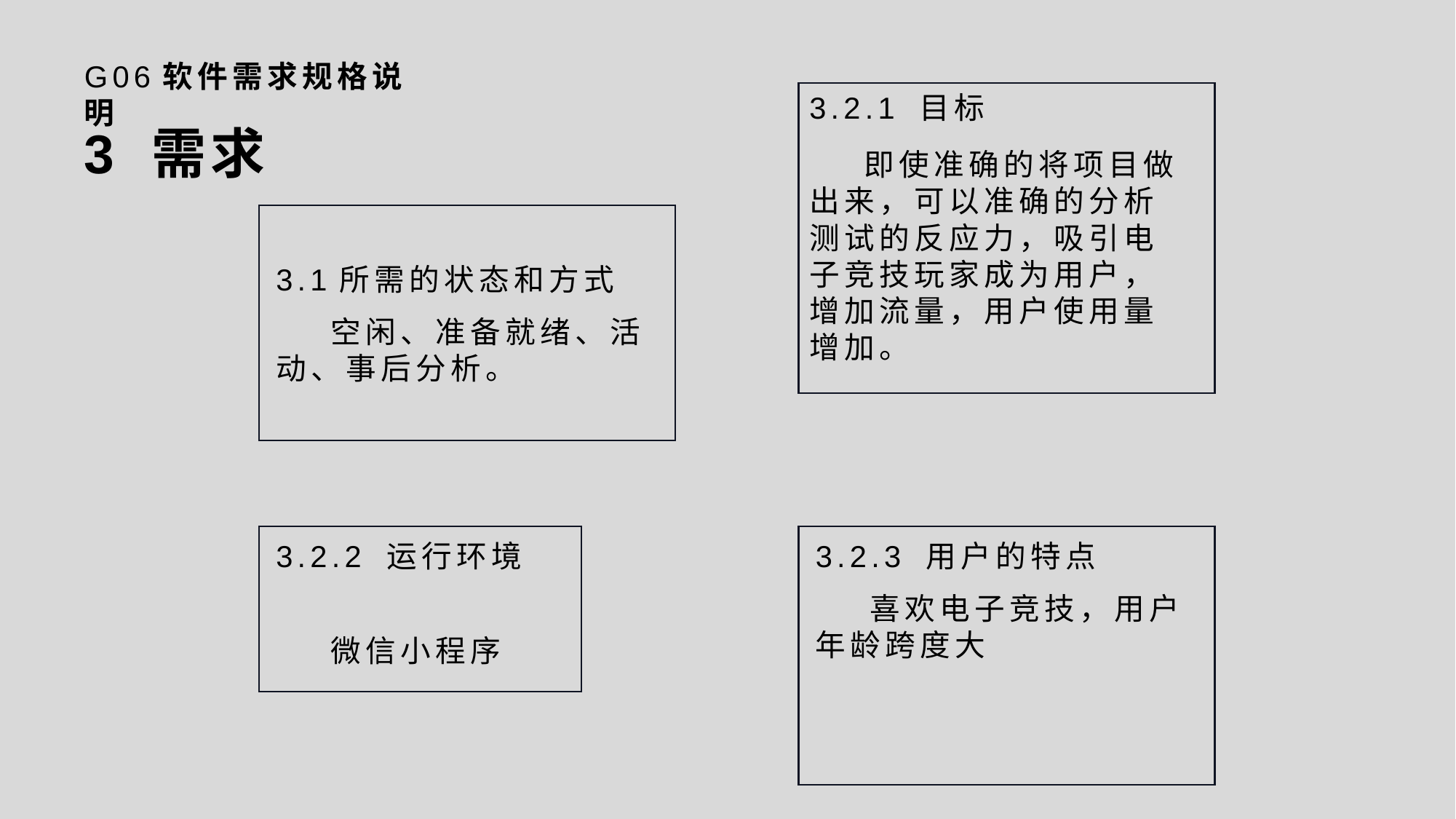

G06软件需求规格说明

3.2.1 目标
3 需求
即使准确的将项目做出来，可以准确的分析测试的反应力，吸引电子竞技玩家成为用户，增加流量，用户使用量增加。

3.1所需的状态和方式
空闲、准备就绪、活动、事后分析。

3.2.2 运行环境
3.2.3 用户的特点
喜欢电子竞技，用户年龄跨度大

微信小程序